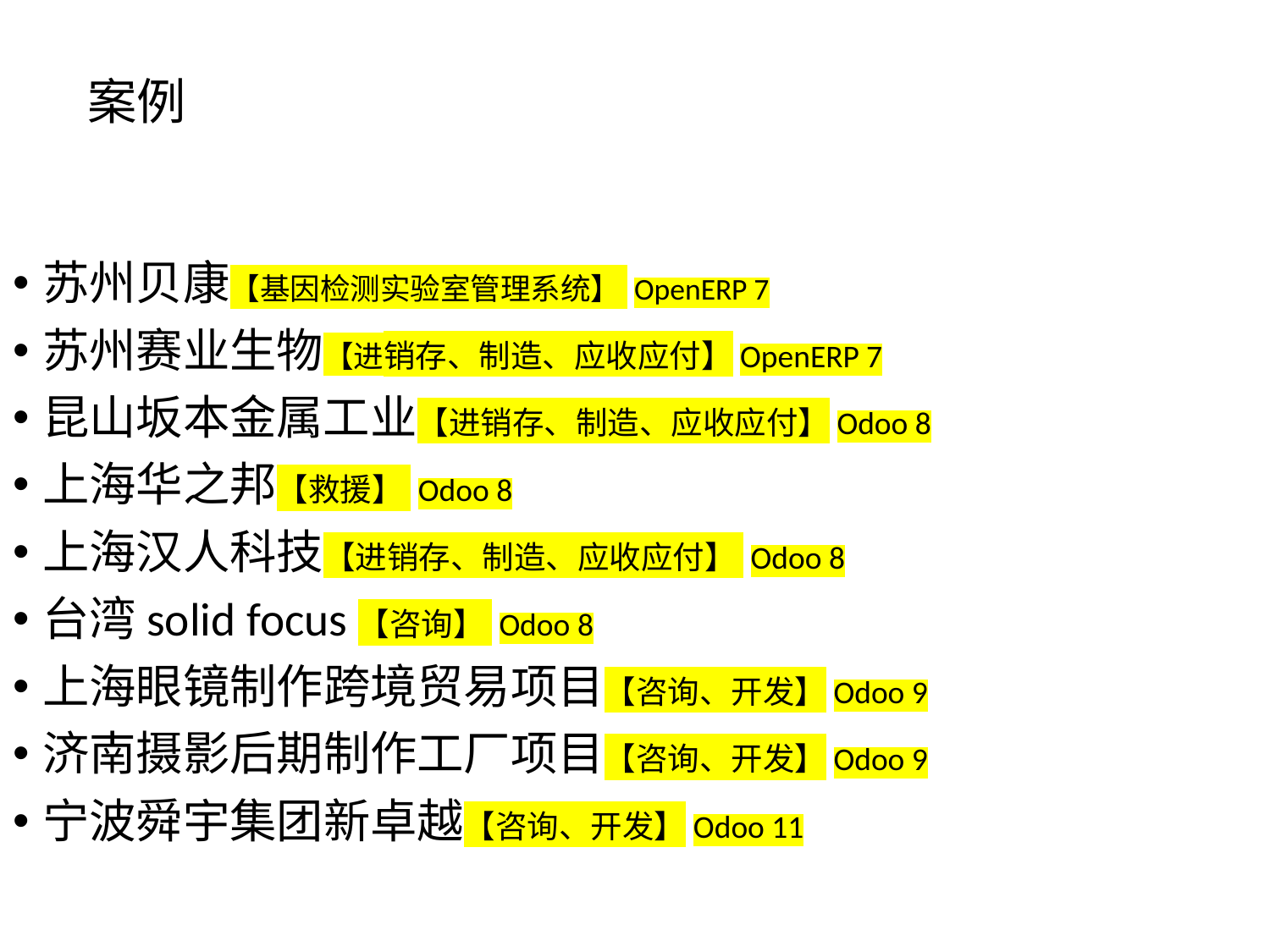

# 案例
苏州贝康【基因检测实验室管理系统】 OpenERP 7
苏州赛业生物【进销存、制造、应收应付】OpenERP 7
昆山坂本金属工业【进销存、制造、应收应付】Odoo 8
上海华之邦【救援】 Odoo 8
上海汉人科技【进销存、制造、应收应付】 Odoo 8
台湾solid focus【咨询】 Odoo 8
上海眼镜制作跨境贸易项目【咨询、开发】Odoo 9
济南摄影后期制作工厂项目【咨询、开发】Odoo 9
宁波舜宇集团新卓越【咨询、开发】Odoo 11